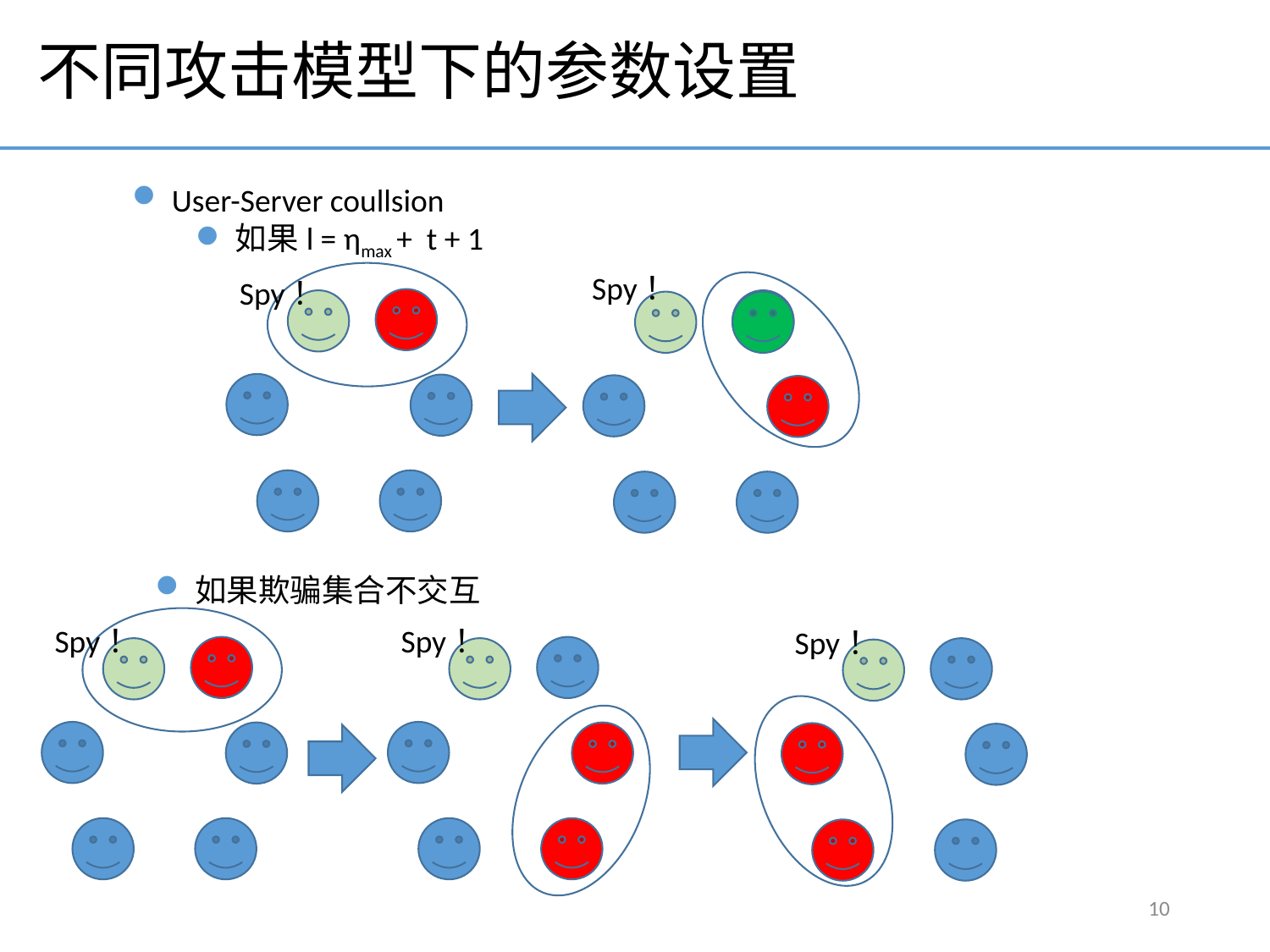

# 不同攻击模型下的参数设置
User-Server coullsion
如果l = ηmax +  t + 1

Spy！
Spy！

如果欺骗集合不交互

Spy！
Spy！
Spy！

10